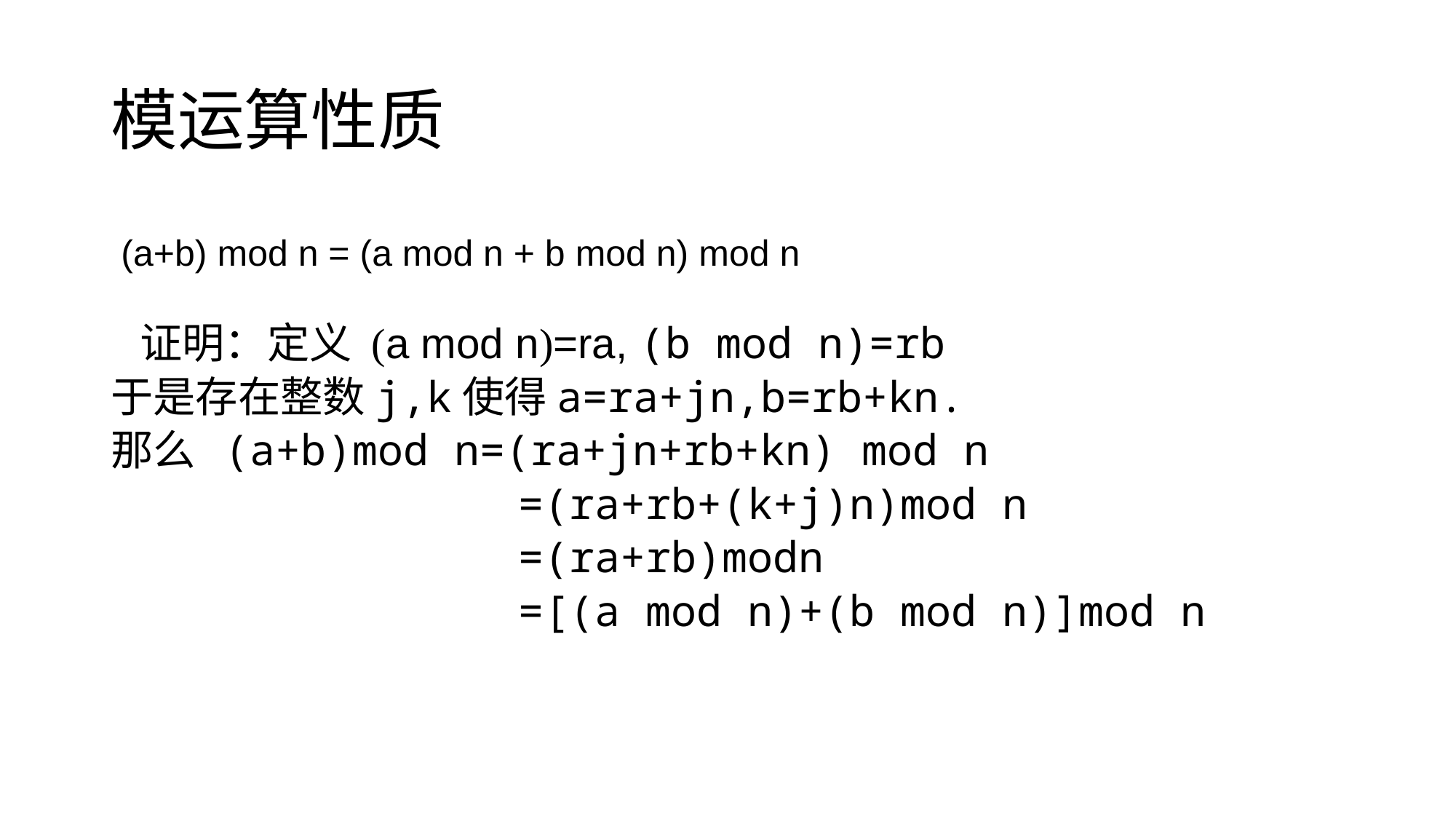

# 模运算性质

 (a+b) mod n = (a mod n + b mod n) mod n

  证明：定义 (a mod n)=ra, (b mod n)=rb
于是存在整数j,k使得a=ra+jn,b=rb+kn.
那么  (a+b)mod n=(ra+jn+rb+kn) mod n
                =(ra+rb+(k+j)n)mod n
                =(ra+rb)modn
                =[(a mod n)+(b mod n)]mod n